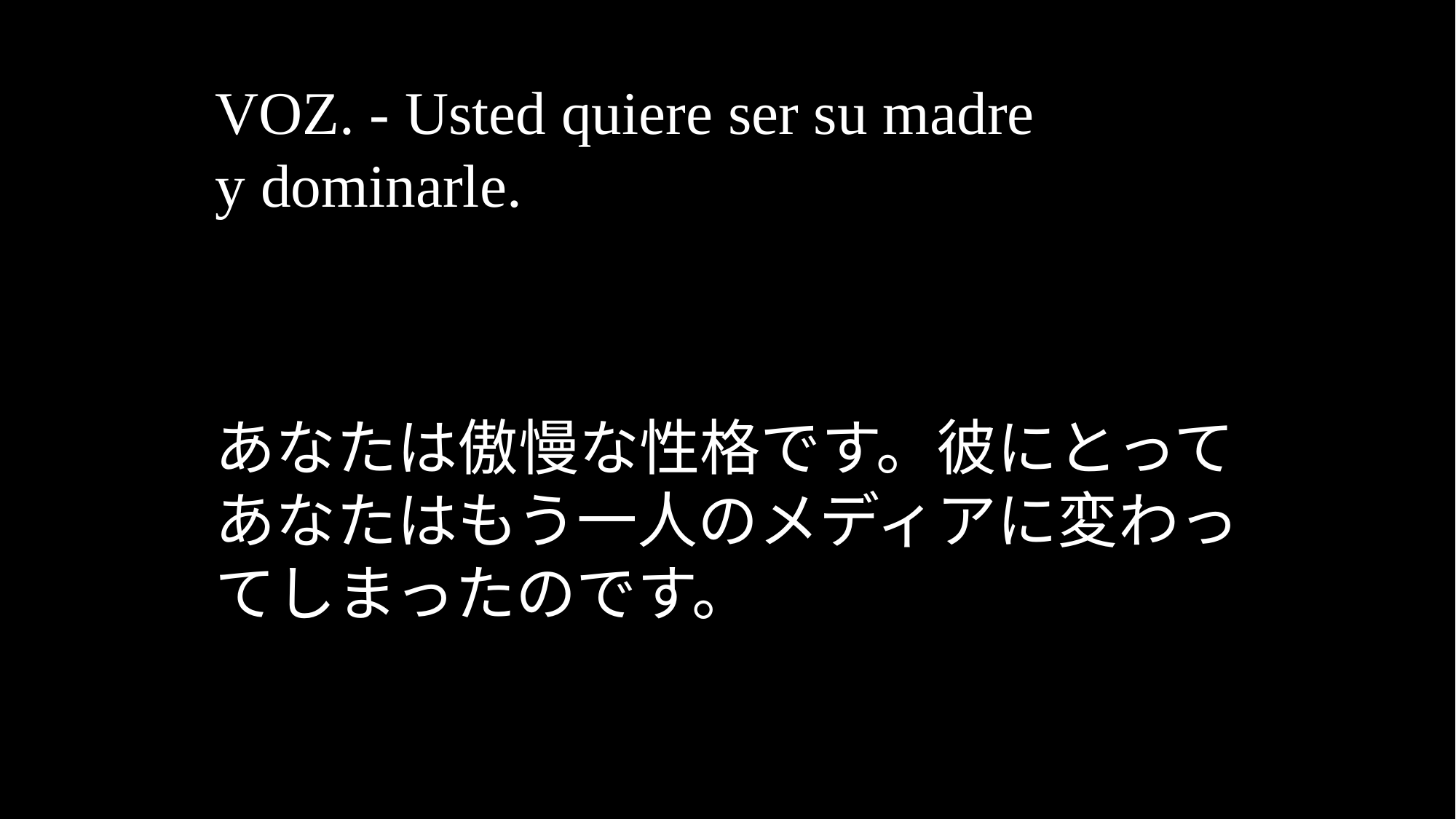

VOZ. - Usted quiere ser su madre y dominarle.

あなたは傲慢な性格です。彼にとってあなたはもう一人のメディアに変わってしまったのです。